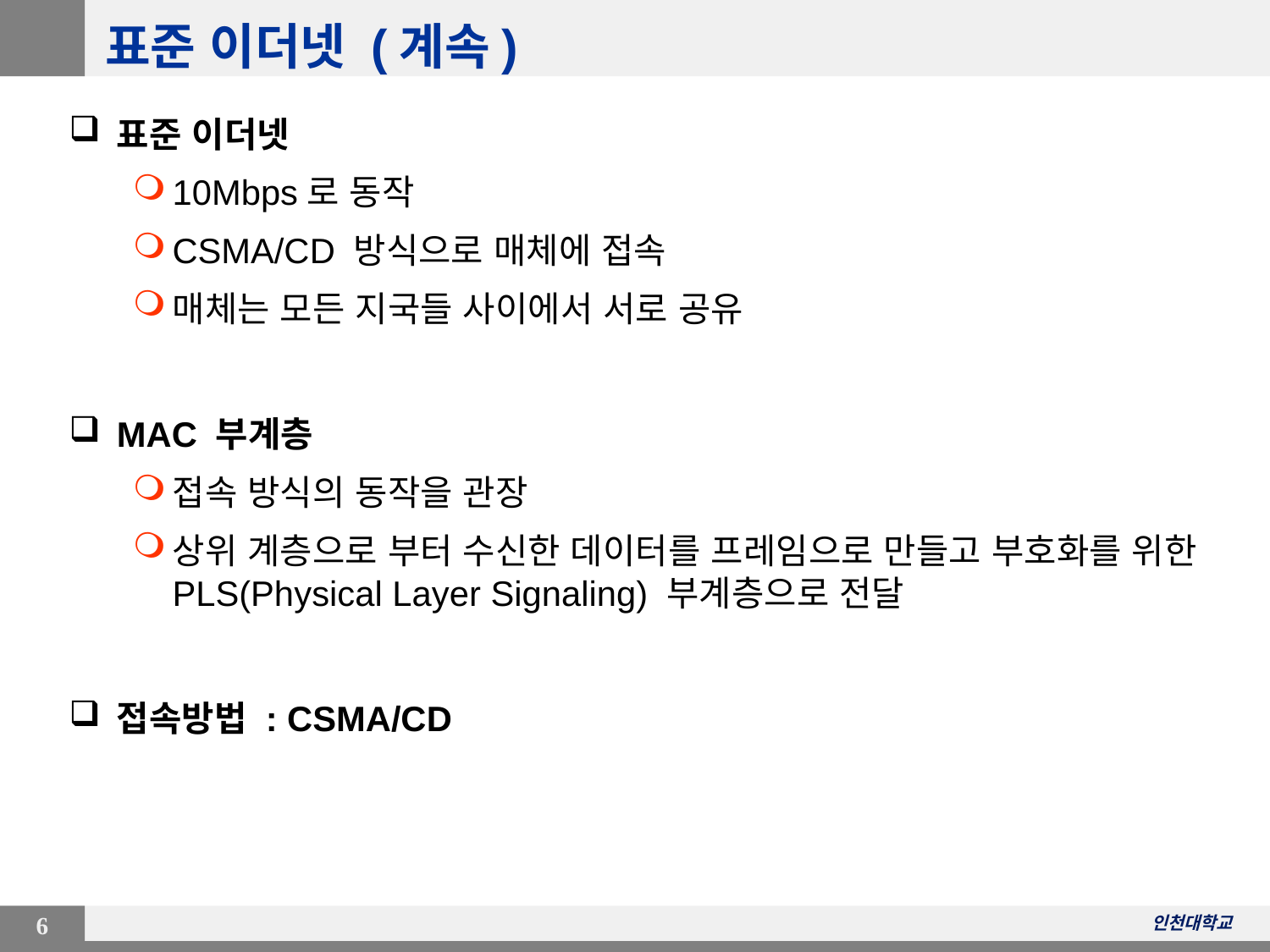

# 표준 이더넷 (계속)
표준 이더넷
10Mbps로 동작
CSMA/CD 방식으로 매체에 접속
매체는 모든 지국들 사이에서 서로 공유

MAC 부계층
접속 방식의 동작을 관장
상위 계층으로 부터 수신한 데이터를 프레임으로 만들고 부호화를 위한 PLS(Physical Layer Signaling) 부계층으로 전달

접속방법 : CSMA/CD